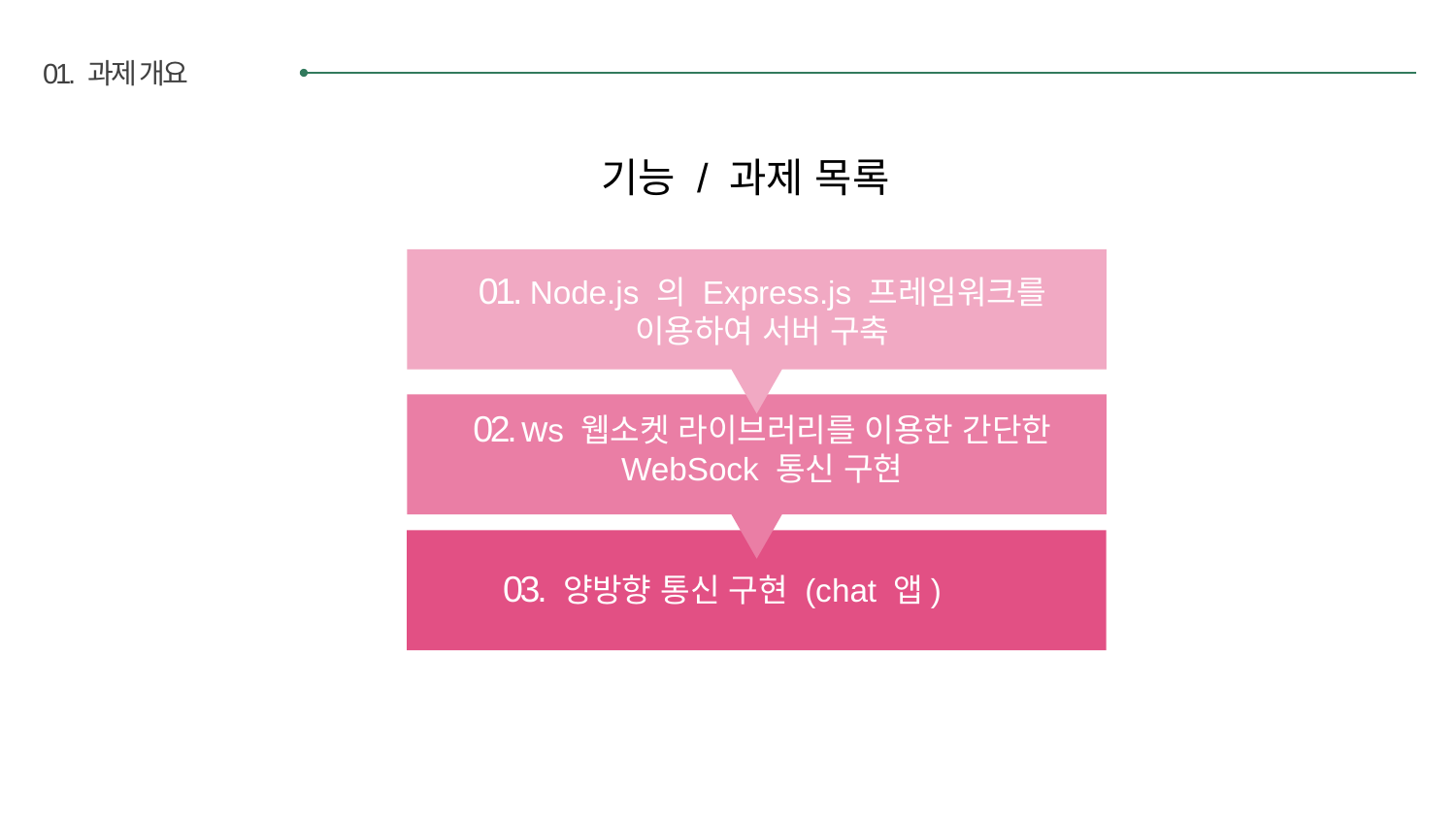

01. 과제 개요
기능 / 과제 목록

01. Node.js 의 Express.js 프레임워크를 이용하여 서버 구축

02. ws 웹소켓 라이브러리를 이용한 간단한 WebSock 통신 구현

03. 양방향 통신 구현 (chat 앱)